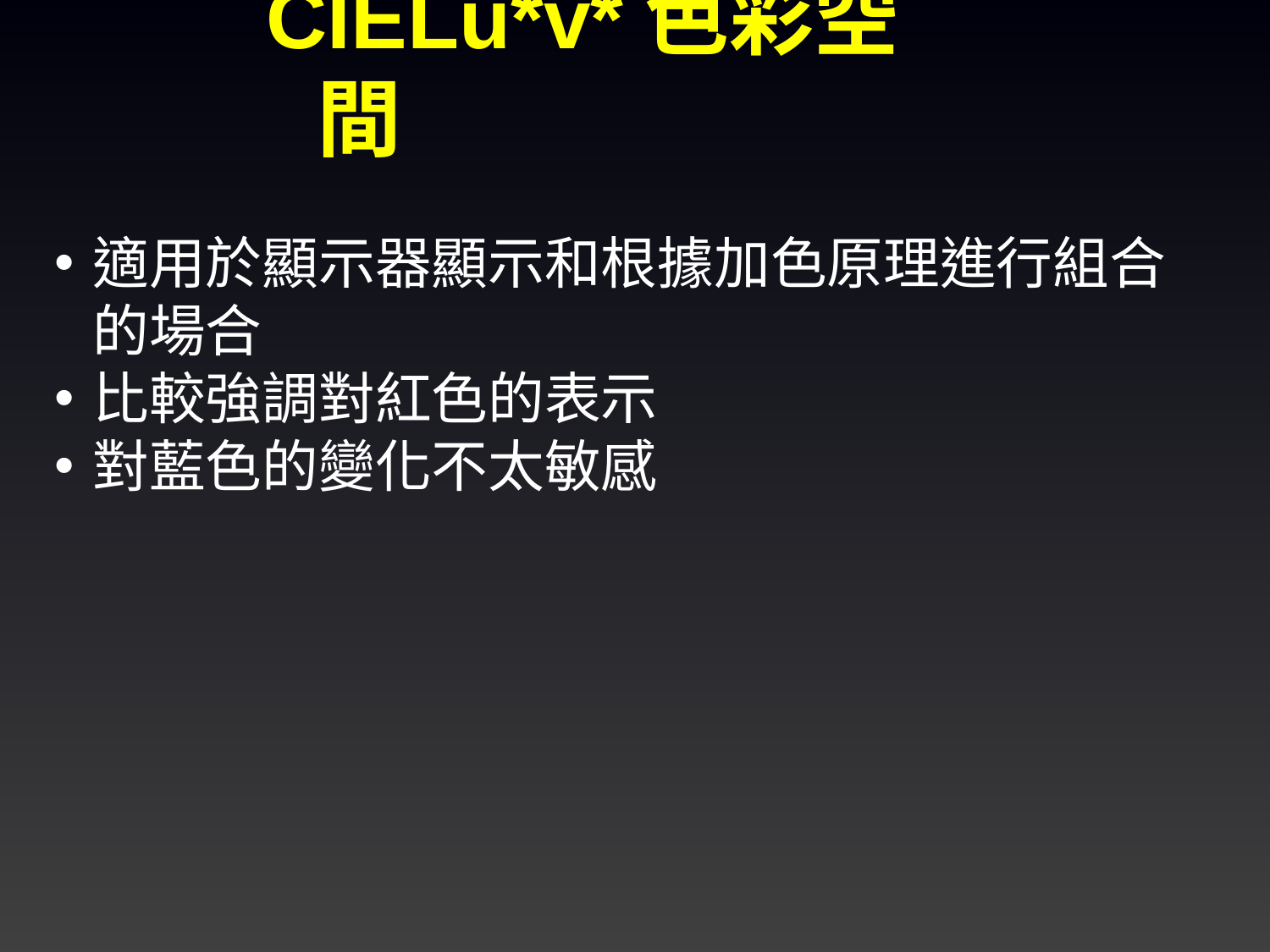

CIELu*v*色彩空間
適用於顯示器顯示和根據加色原理進行組合的場合
比較強調對紅色的表示
對藍色的變化不太敏感